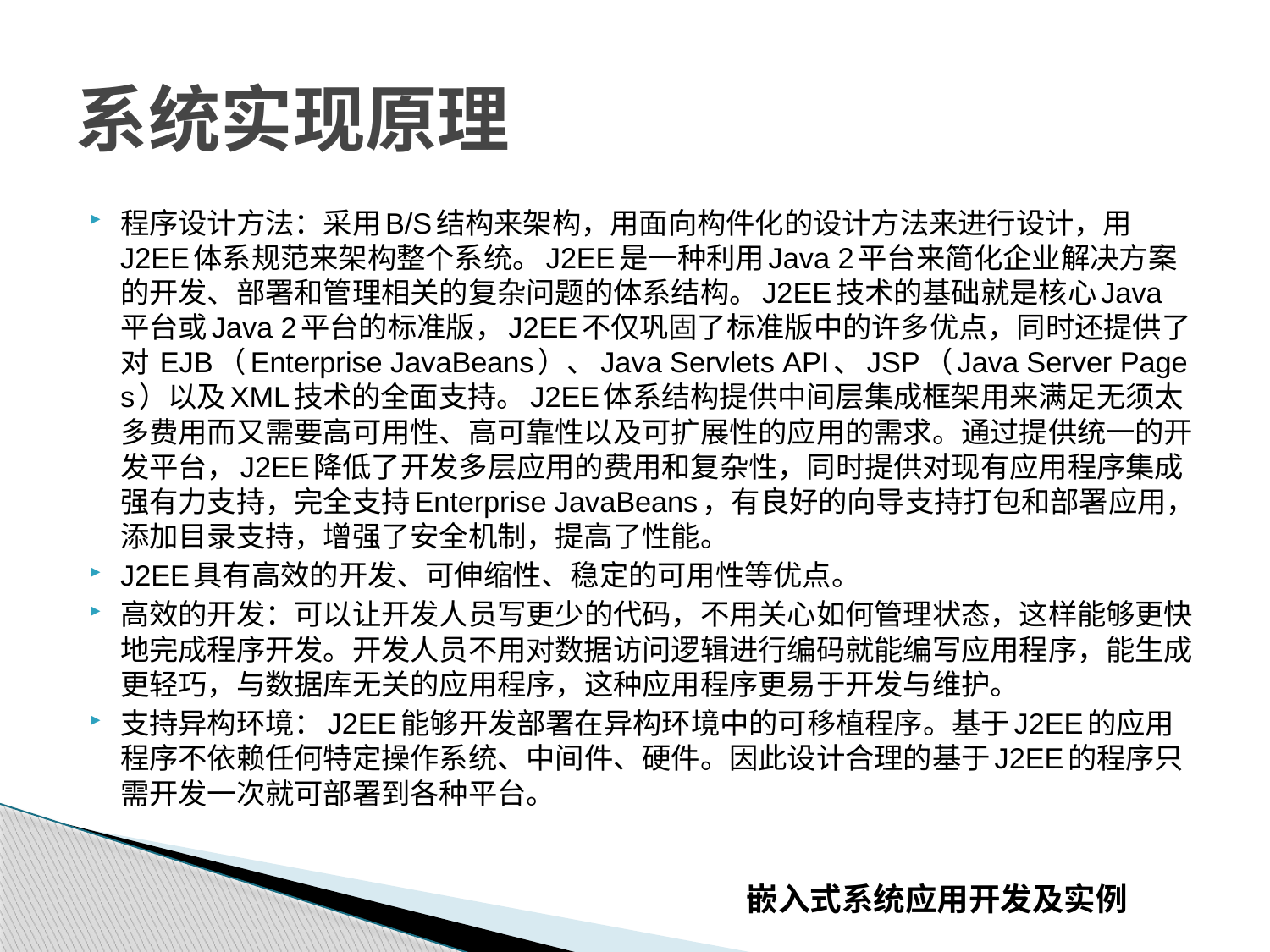

# 系统实现原理
程序设计方法：采用B/S结构来架构，用面向构件化的设计方法来进行设计，用J2EE体系规范来架构整个系统。J2EE是一种利用Java 2平台来简化企业解决方案的开发、部署和管理相关的复杂问题的体系结构。J2EE技术的基础就是核心Java平台或Java 2平台的标准版，J2EE不仅巩固了标准版中的许多优点，同时还提供了对 EJB（Enterprise JavaBeans）、Java Servlets API、JSP（Java Server Pages）以及XML技术的全面支持。J2EE体系结构提供中间层集成框架用来满足无须太多费用而又需要高可用性、高可靠性以及可扩展性的应用的需求。通过提供统一的开发平台，J2EE降低了开发多层应用的费用和复杂性，同时提供对现有应用程序集成强有力支持，完全支持Enterprise JavaBeans，有良好的向导支持打包和部署应用，添加目录支持，增强了安全机制，提高了性能。
J2EE具有高效的开发、可伸缩性、稳定的可用性等优点。
高效的开发：可以让开发人员写更少的代码，不用关心如何管理状态，这样能够更快地完成程序开发。开发人员不用对数据访问逻辑进行编码就能编写应用程序，能生成更轻巧，与数据库无关的应用程序，这种应用程序更易于开发与维护。
支持异构环境：J2EE能够开发部署在异构环境中的可移植程序。基于J2EE的应用程序不依赖任何特定操作系统、中间件、硬件。因此设计合理的基于J2EE的程序只需开发一次就可部署到各种平台。
嵌入式系统应用开发及实例